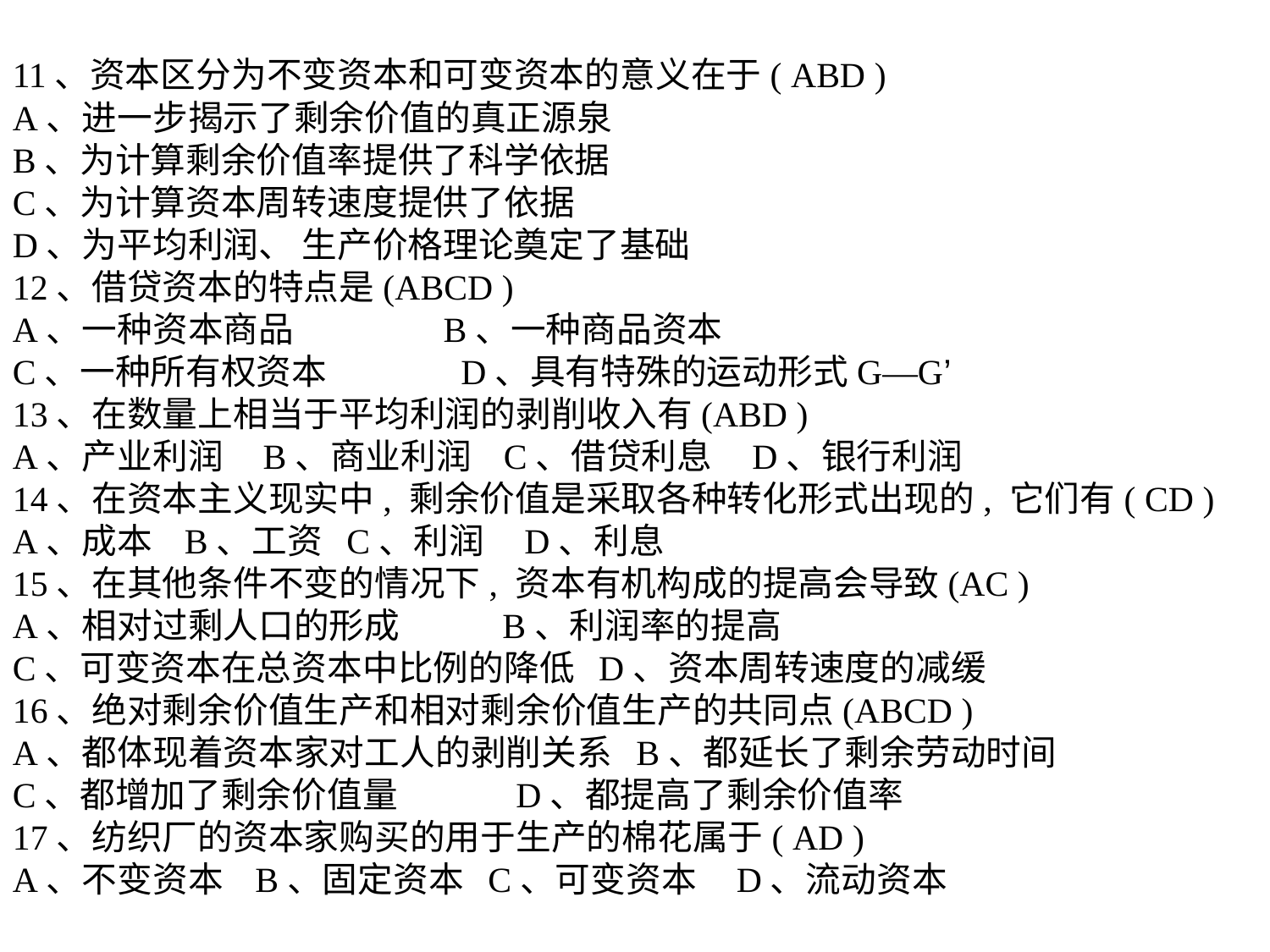

11、资本区分为不变资本和可变资本的意义在于( ABD )
A、进一步揭示了剩余价值的真正源泉
B、为计算剩余价值率提供了科学依据
C、为计算资本周转速度提供了依据
D、为平均利润、 生产价格理论奠定了基础
12、借贷资本的特点是(ABCD )
A、一种资本商品                  B、一种商品资本
C、一种所有权资本                D、具有特殊的运动形式G—G’
13、在数量上相当于平均利润的剥削收入有(ABD )
A、产业利润    B、商业利润   C、借贷利息    D、银行利润
14、在资本主义现实中, 剩余价值是采取各种转化形式出现的, 它们有( CD )
A、成本   B、工资  C、利润    D、利息
15、在其他条件不变的情况下, 资本有机构成的提高会导致(AC )
A、相对过剩人口的形成            B、利润率的提高
C、可变资本在总资本中比例的降低  D、资本周转速度的减缓
16、绝对剩余价值生产和相对剩余价值生产的共同点(ABCD )
A、都体现着资本家对工人的剥削关系  B、都延长了剩余劳动时间
C、都增加了剩余价值量              D、都提高了剩余价值率
17、纺织厂的资本家购买的用于生产的棉花属于( AD )
A、不变资本   B、固定资本  C、可变资本    D、流动资本